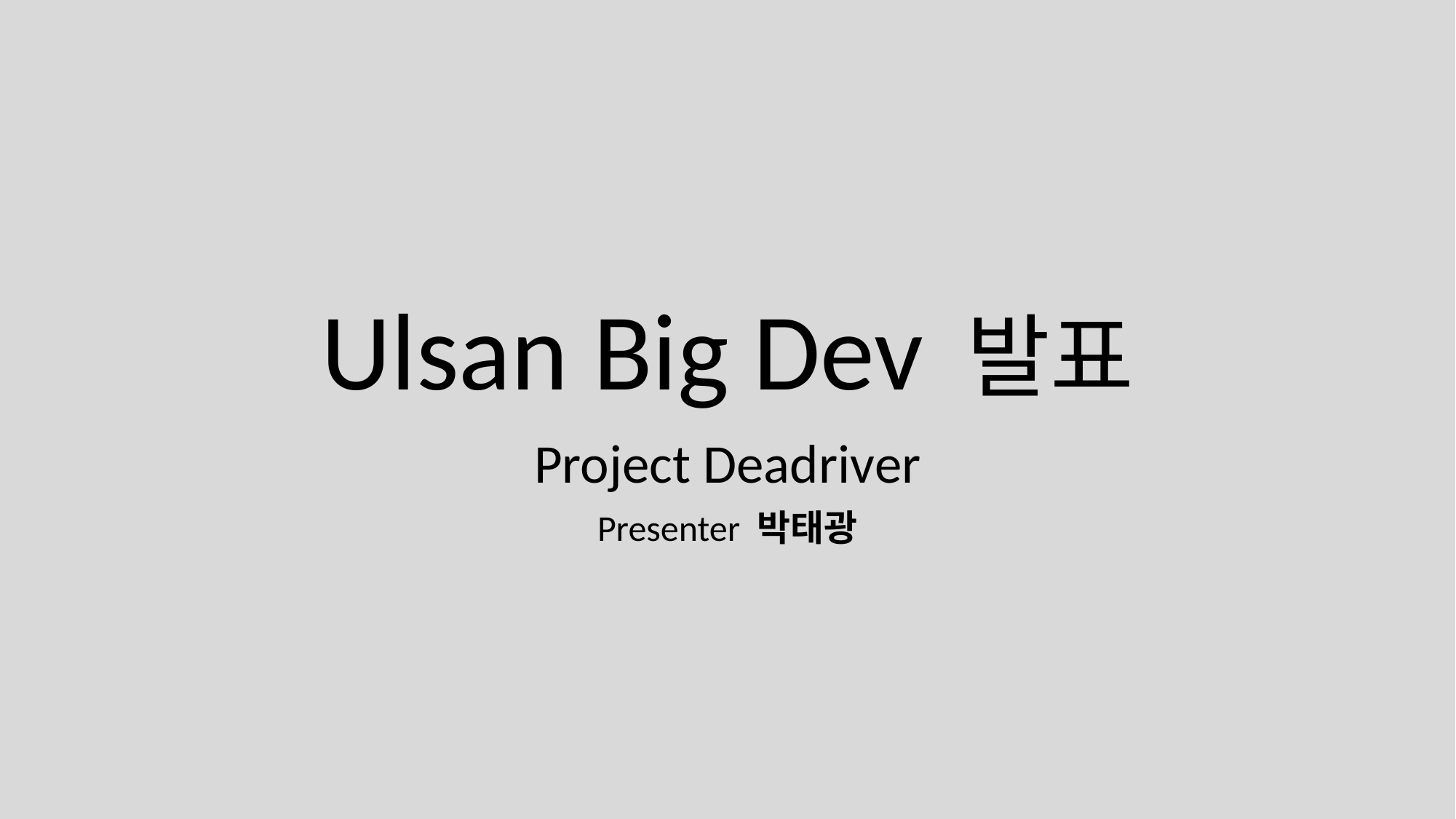

# Ulsan Big Dev 발표
Project Deadriver
Presenter 박태광